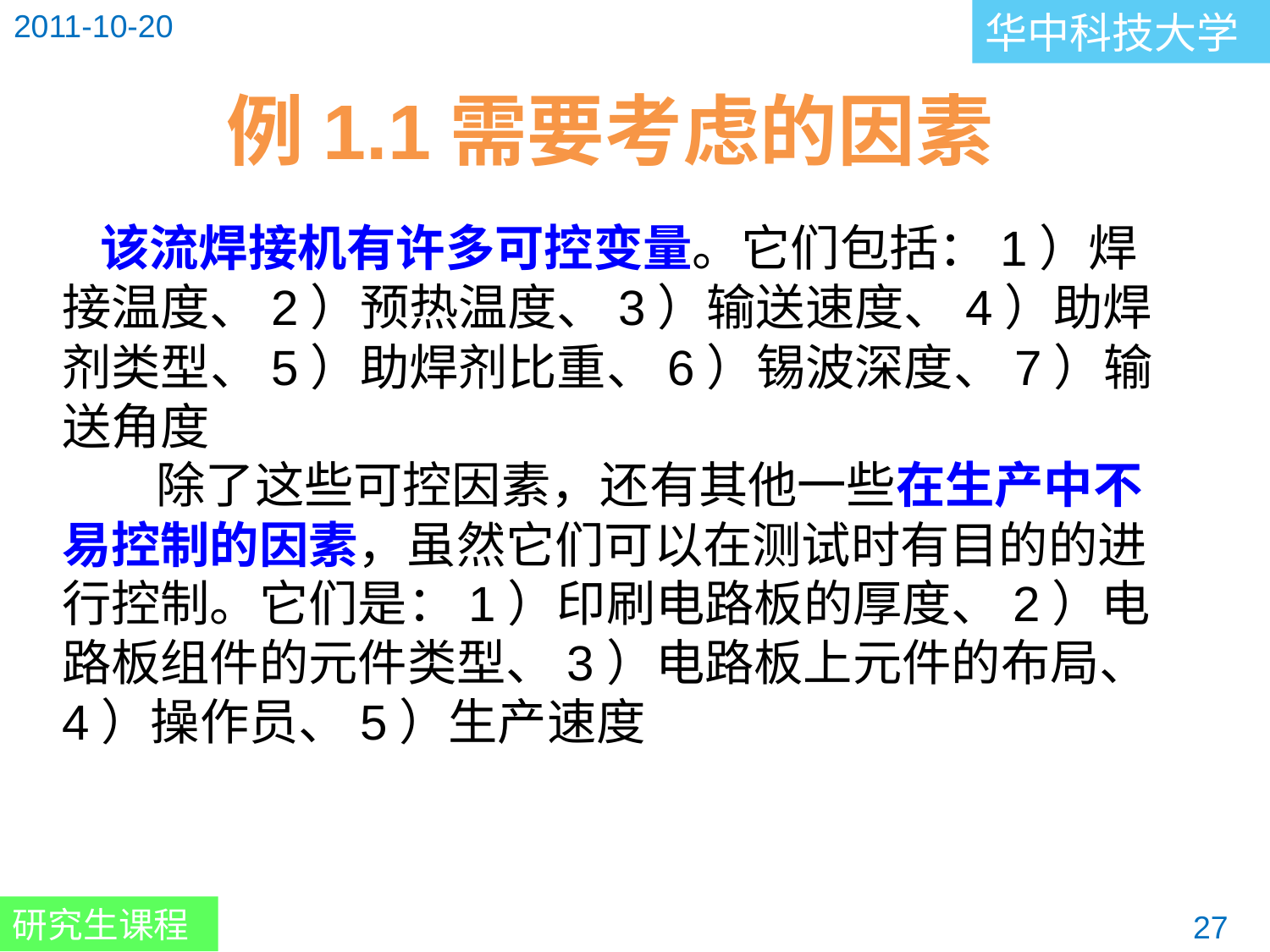

例1.1需要考虑的因素

该流焊接机有许多可控变量。它们包括：1）焊接温度、2）预热温度、3）输送速度、4）助焊剂类型、5）助焊剂比重、6）锡波深度、7）输送角度
    除了这些可控因素，还有其他一些在生产中不易控制的因素，虽然它们可以在测试时有目的的进行控制。它们是：1）印刷电路板的厚度、2）电路板组件的元件类型、3）电路板上元件的布局、4）操作员、5）生产速度